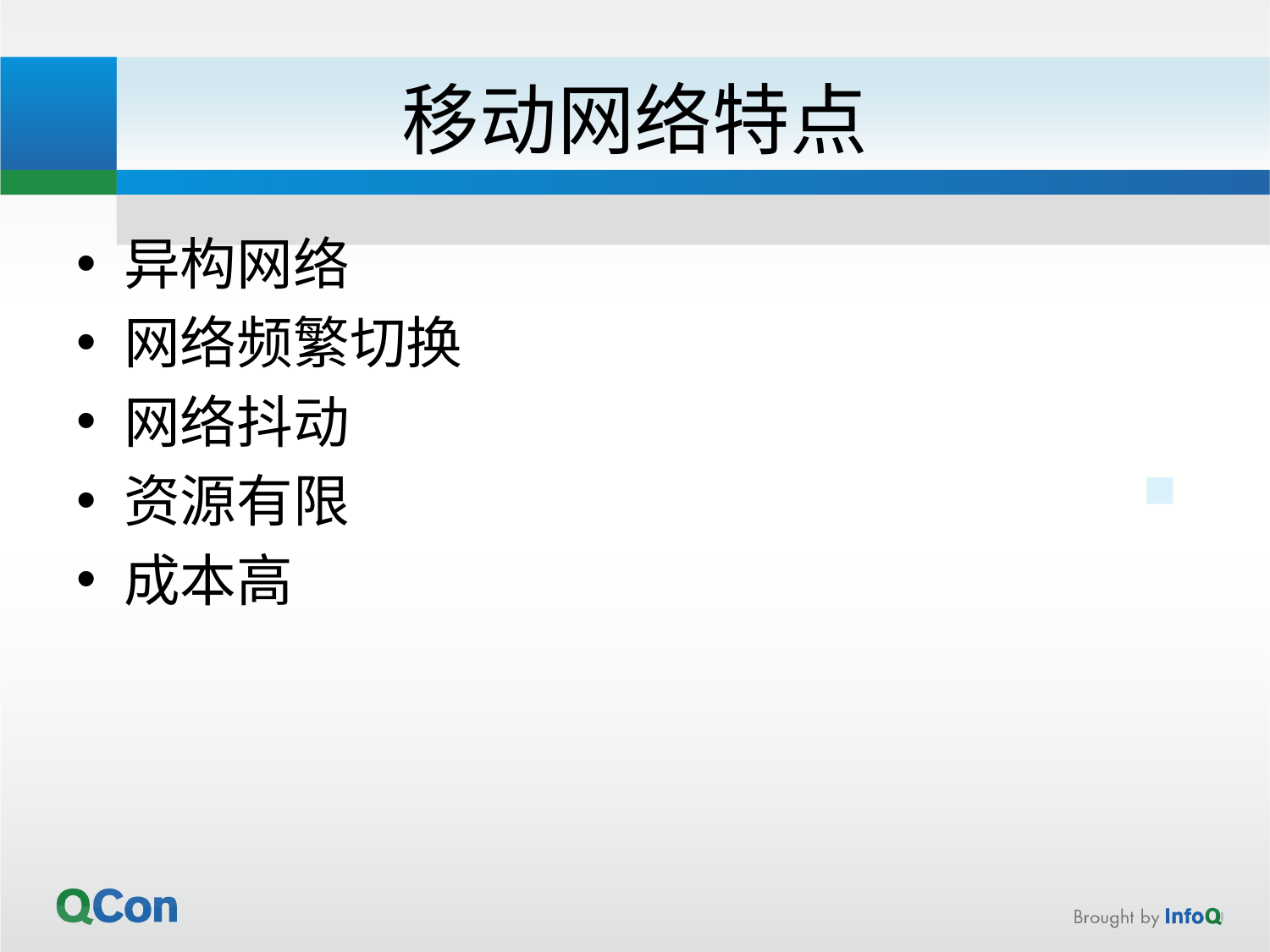

# 移动网络特点
异构网络
网络频繁切换
网络抖动
资源有限
成本高